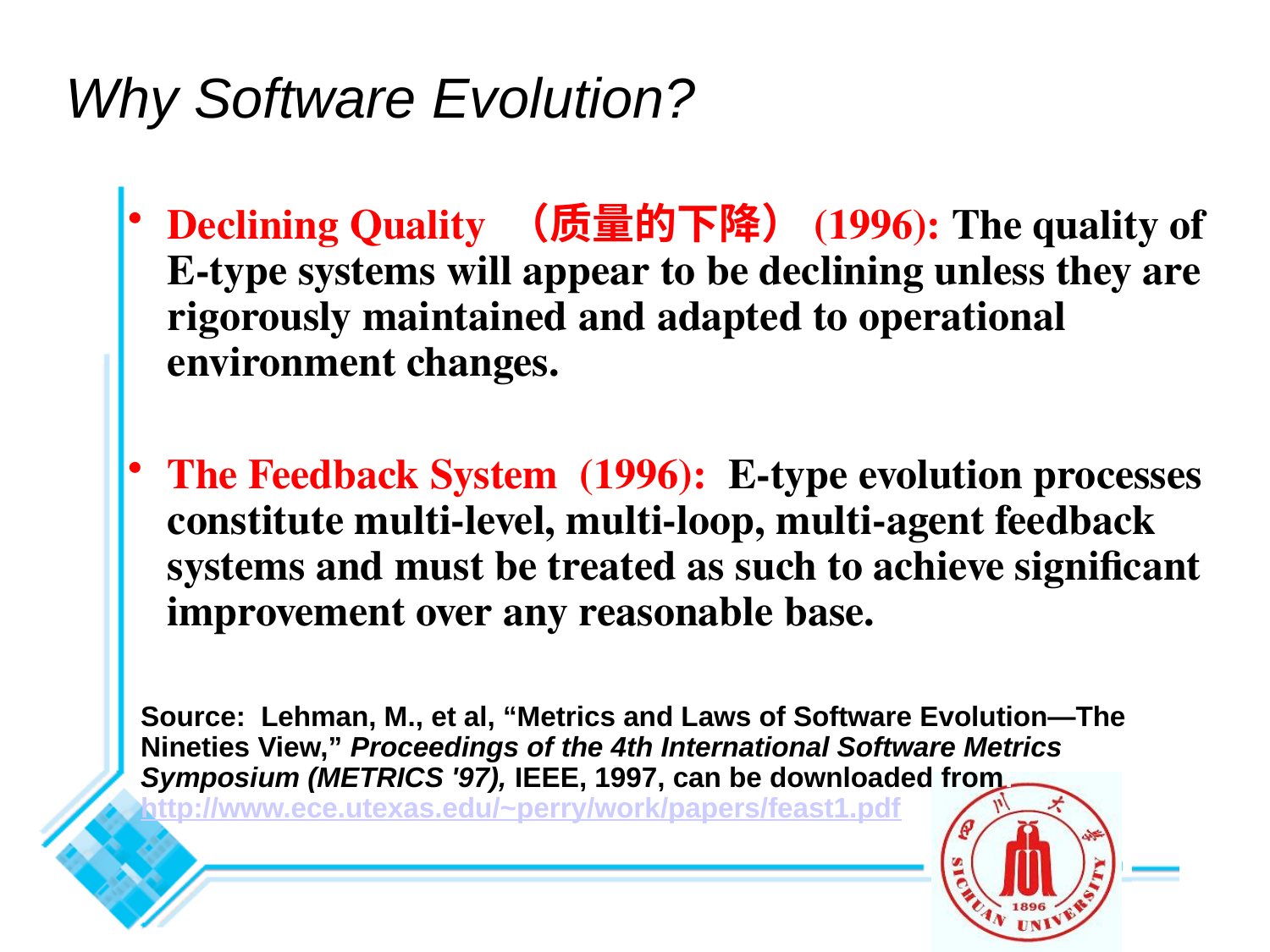

# Why Software Evolution?
Declining Quality （质量的下降）(1996): The quality of E-type systems will appear to be declining unless they are rigorously maintained and adapted to operational environment changes.

The Feedback System  (1996):  E-type evolution processes constitute multi-level, multi-loop, multi-agent feedback systems and must be treated as such to achieve significant improvement over any reasonable base.

Source:  Lehman, M., et al, “Metrics and Laws of Software Evolution—The Nineties View,” Proceedings of the 4th International Software Metrics Symposium (METRICS '97), IEEE, 1997, can be downloaded from: http://www.ece.utexas.edu/~perry/work/papers/feast1.pdf
27